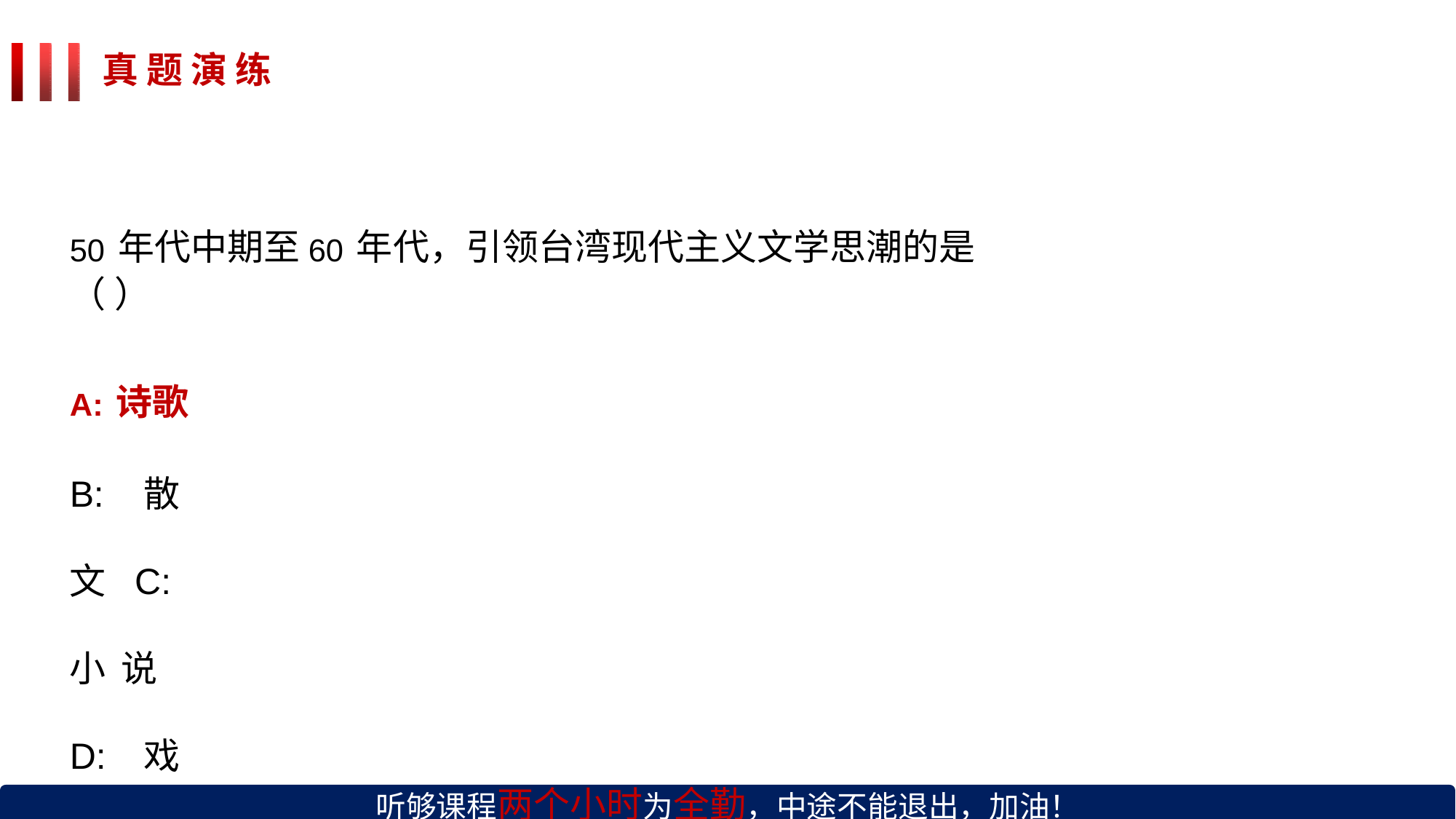

# 真 题 演 练
50年代中期至60年代，引领台湾现代主义文学思潮的是（ ）

A:诗歌
B:散文 C:小说  D:戏剧
49

听够课程两个小时为全勤，中途不能退出，加油！